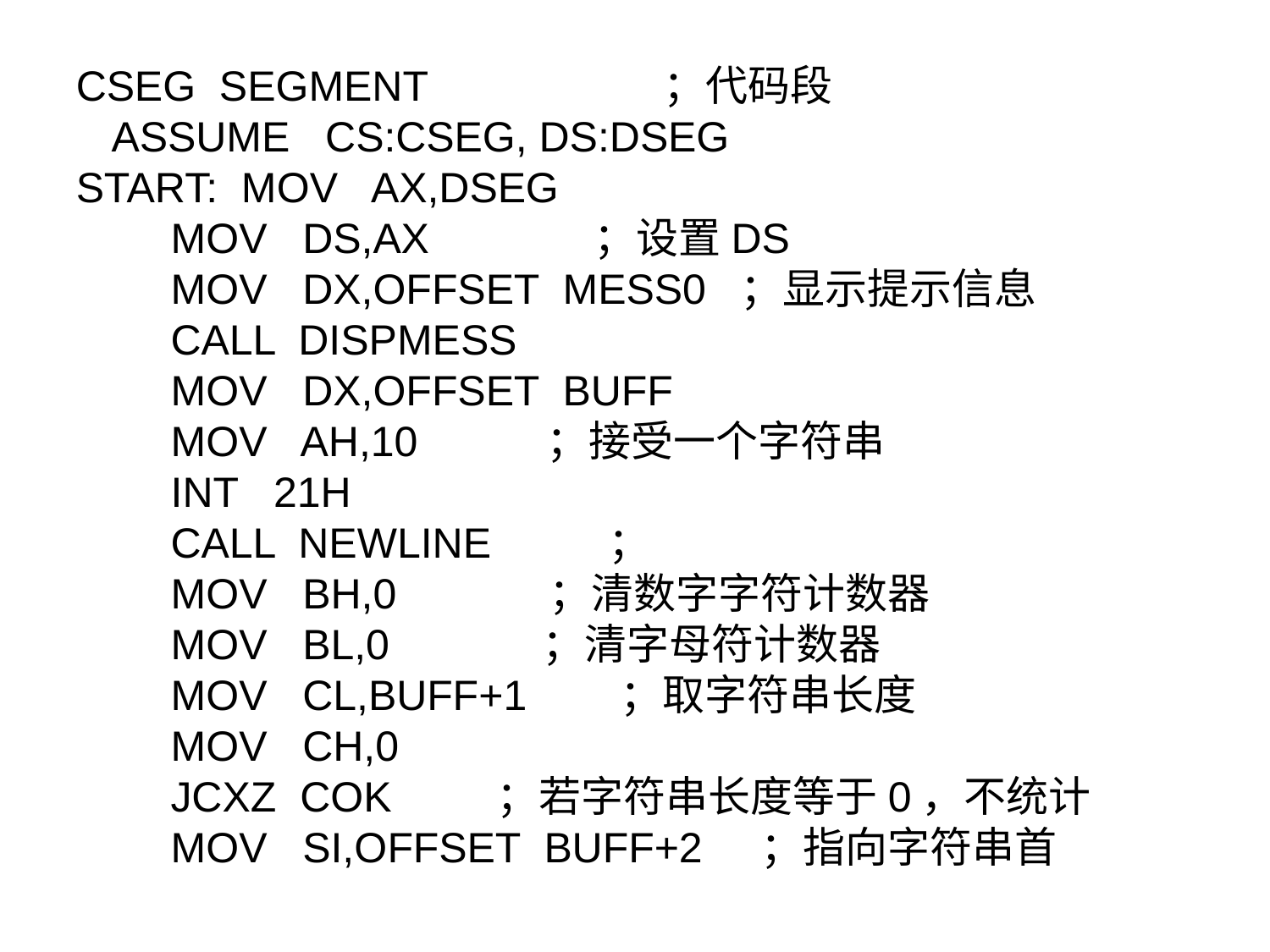

CSEG  SEGMENT                   ；代码段
   ASSUME   CS:CSEG, DS:DSEG
START:  MOV   AX,DSEG
        MOV   DS,AX             ；设置DS
        MOV   DX,OFFSET  MESS0  ；显示提示信息
        CALL  DISPMESS
        MOV   DX,OFFSET  BUFF
        MOV   AH,10          ；接受一个字符串
        INT   21H
        CALL  NEWLINE         ；
        MOV   BH,0            ；清数字字符计数器
        MOV   BL,0            ；清字母符计数器
        MOV   CL,BUFF+1       ；取字符串长度
        MOV   CH,0
        JCXZ  COK        ；若字符串长度等于0，不统计
        MOV   SI,OFFSET  BUFF+2    ；指向字符串首